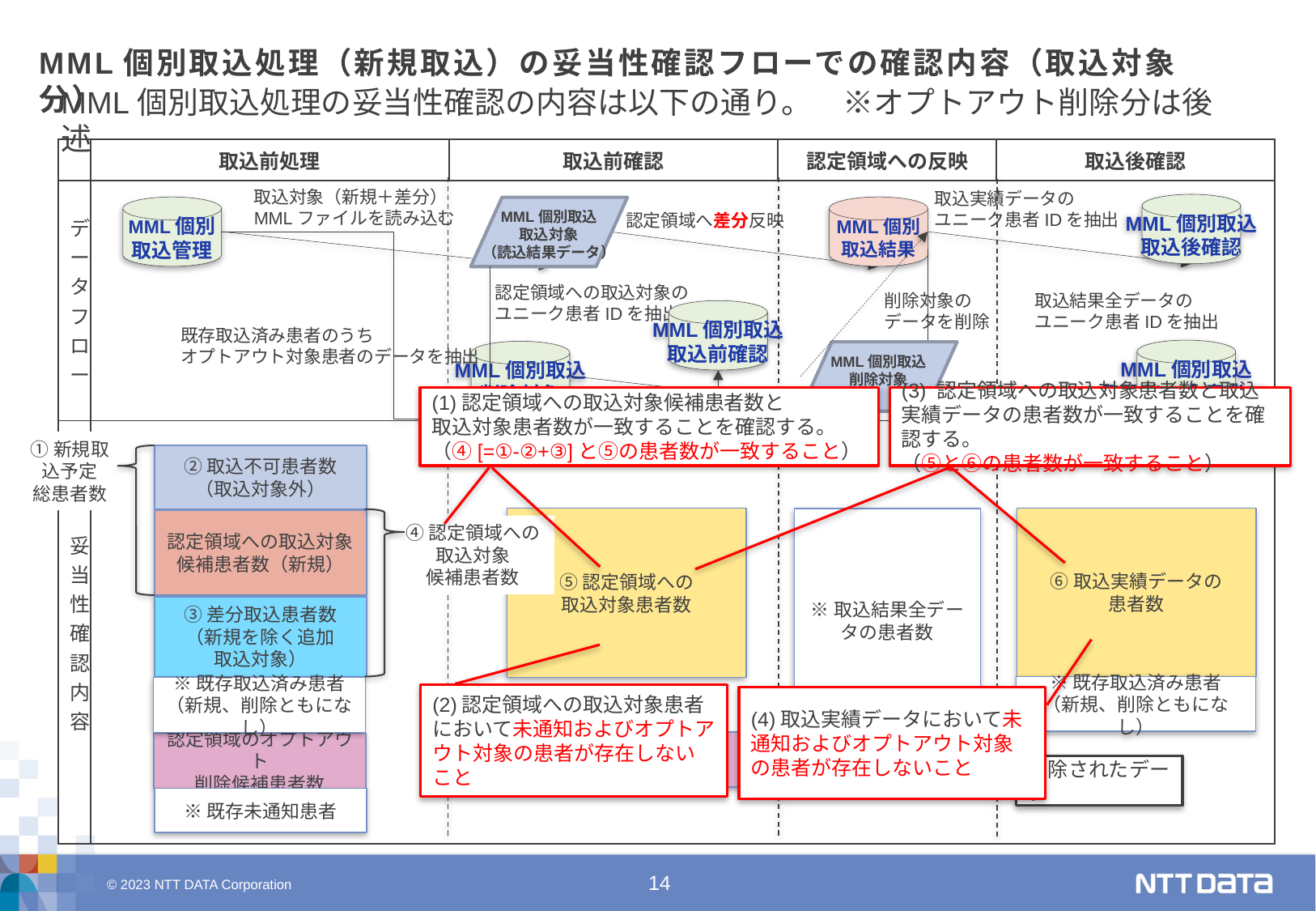

# MML個別取込処理（新規取込）の妥当性確認フローでの確認内容（取込対象分）
MML個別取込処理の妥当性確認の内容は以下の通り。　※オプトアウト削除分は後述
|  | 取込前処理 | 取込前確認 | 認定領域への反映 | 取込後確認 |
| --- | --- | --- | --- | --- |
| データフロー |  |  |  |  |
| 妥当性確認内容 |  |  |  |  |
取込対象（新規＋差分）
MMLファイルを読み込む
取込実績データの
ユニーク患者IDを抽出
MML個別取込
取込後確認
MML個別
取込管理
MML個別取込結果
MML個別取込
取込対象
（読込結果データ）
認定領域へ差分反映
①
認定領域への取込対象の
ユニーク患者IDを抽出
削除対象の
データを削除
取込結果全データの
ユニーク患者IDを抽出
MML個別取込
取込前確認
既存取込済み患者のうち
オプトアウト対象患者のデータを抽出
MML個別取込
取込後_全患者ID
MML個別取込
削除対象
MML個別取込
削除対象
（zip_no、file_no）
(1)認定領域への取込対象候補患者数と
取込対象患者数が一致することを確認する。
（④[=①-②+③]と⑤の患者数が一致すること）
(3) 認定領域への取込対象患者数と取込
実績データの患者数が一致することを確認する。
（⑤と⑥の患者数が一致すること）
①新規取込予定
総患者数
②取込不可患者数
（取込対象外）

⑤認定領域への
取込対象患者数
⑥取込実績データの
患者数
※取込結果全データの患者数

認定領域への取込対象
候補患者数（新規）
④認定領域への取込対象
候補患者数
③差分取込患者数
（新規を除く追加
取込対象）
※既存取込済み患者
（新規、削除ともになし）
※既存取込済み患者
（新規、削除ともになし）
(2)認定領域への取込対象患者
において未通知およびオプトアウト対象の患者が存在しないこと
(4)取込実績データにおいて未通知およびオプトアウト対象の患者が存在しないこと
認定領域のオプトアウト
削除対象患者数
認定領域のオプトアウト
削除候補患者数
オプトアウト削除
実績患者数
削除されたデータ
※既存未通知患者